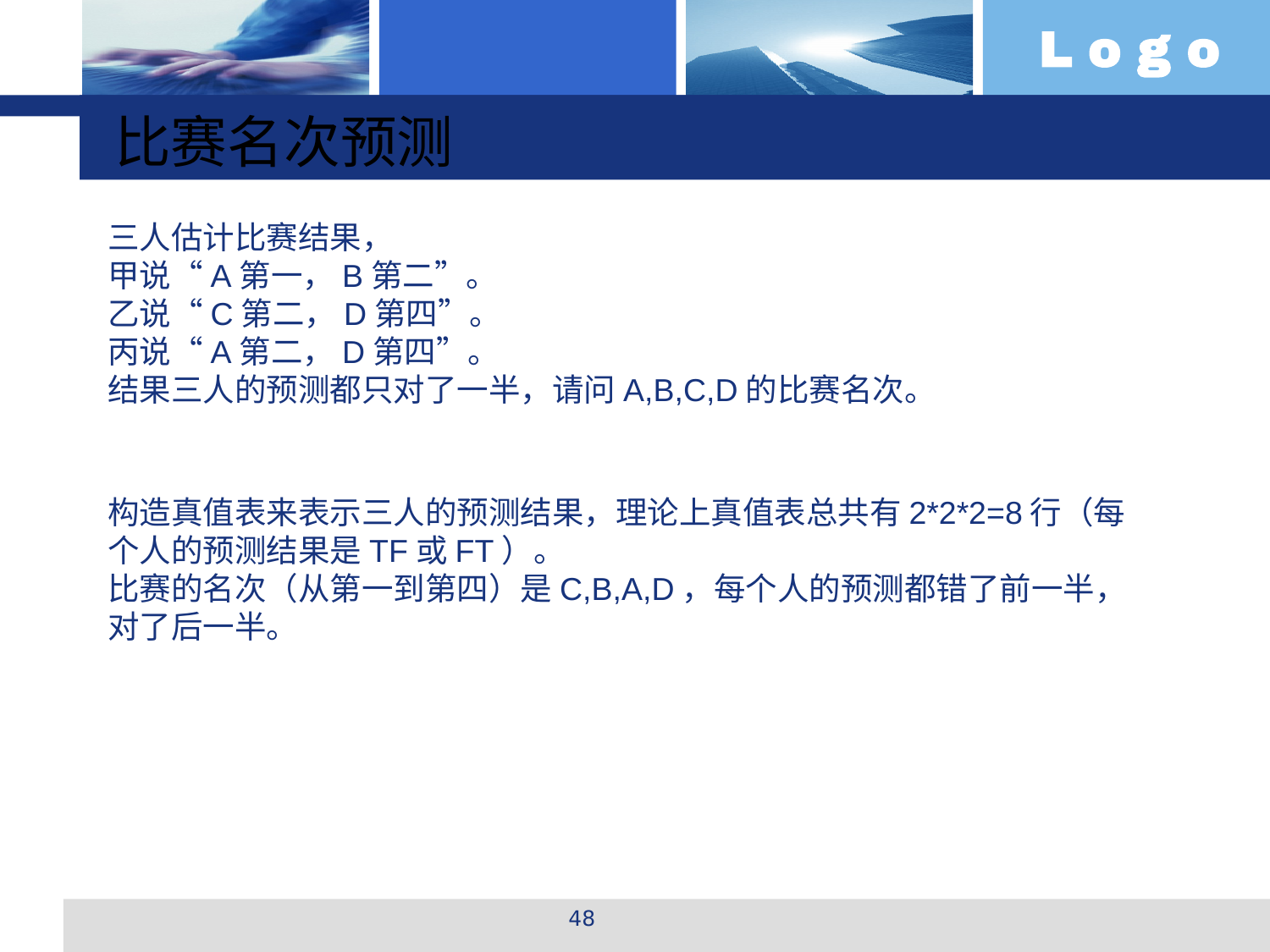

比赛名次预测
三人估计比赛结果，
甲说“A第一，B第二”。
乙说“C第二，D第四”。
丙说“A第二，D第四”。
结果三人的预测都只对了一半，请问A,B,C,D的比赛名次。
构造真值表来表示三人的预测结果，理论上真值表总共有2*2*2=8行（每个人的预测结果是TF或FT）。
比赛的名次（从第一到第四）是C,B,A,D，每个人的预测都错了前一半，对了后一半。
48